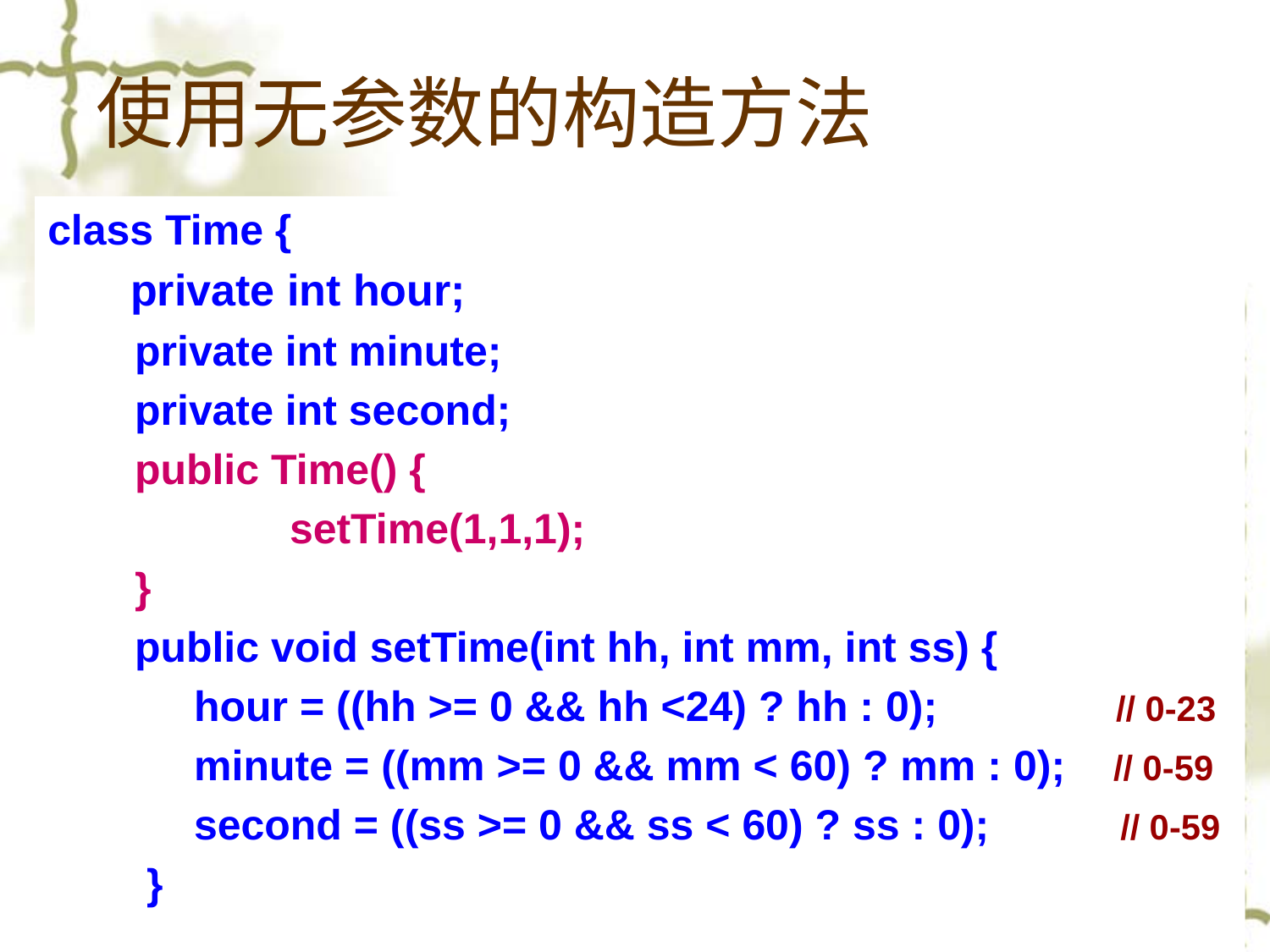

# 使用无参数的构造方法
class Time {
       private int hour;
  private int minute;
  private int second;
  public Time() {
		 setTime(1,1,1);
  }
  public void setTime(int hh, int mm, int ss) {
       hour = ((hh >= 0 && hh <24) ? hh : 0);               // 0-23
       minute = ((mm >= 0 && mm < 60) ? mm : 0);    // 0-59
       second = ((ss >= 0 && ss < 60) ? ss : 0);           // 0-59
   }